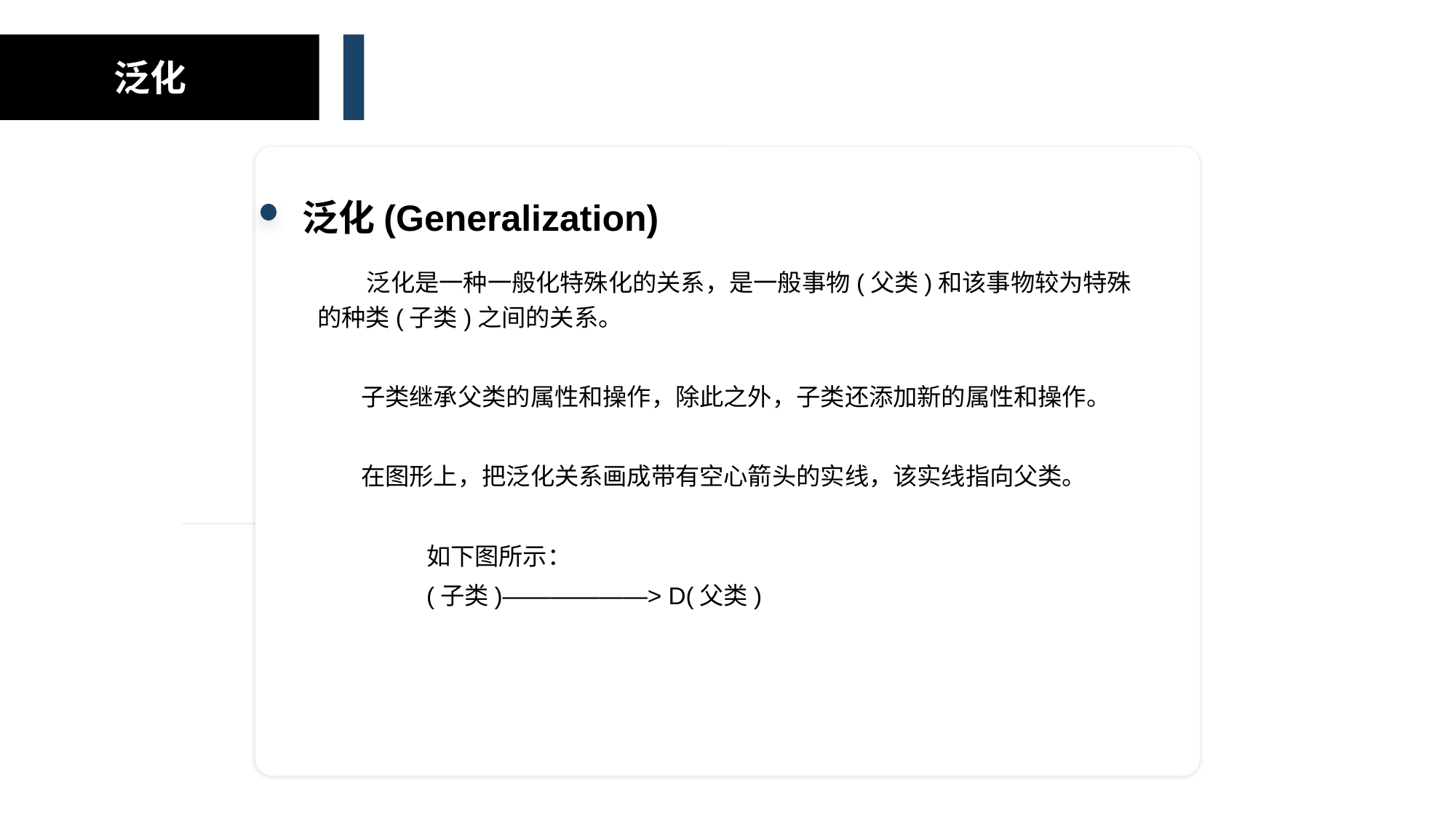

泛化

泛化(Generalization)
        泛化是一种一般化特殊化的关系，是一般事物(父类)和该事物较为特殊的种类(子类)之间的关系。

       子类继承父类的属性和操作，除此之外，子类还添加新的属性和操作。

       在图形上，把泛化关系画成带有空心箭头的实线，该实线指向父类。

	如下图所示：
	(子类)——————> D(父类)